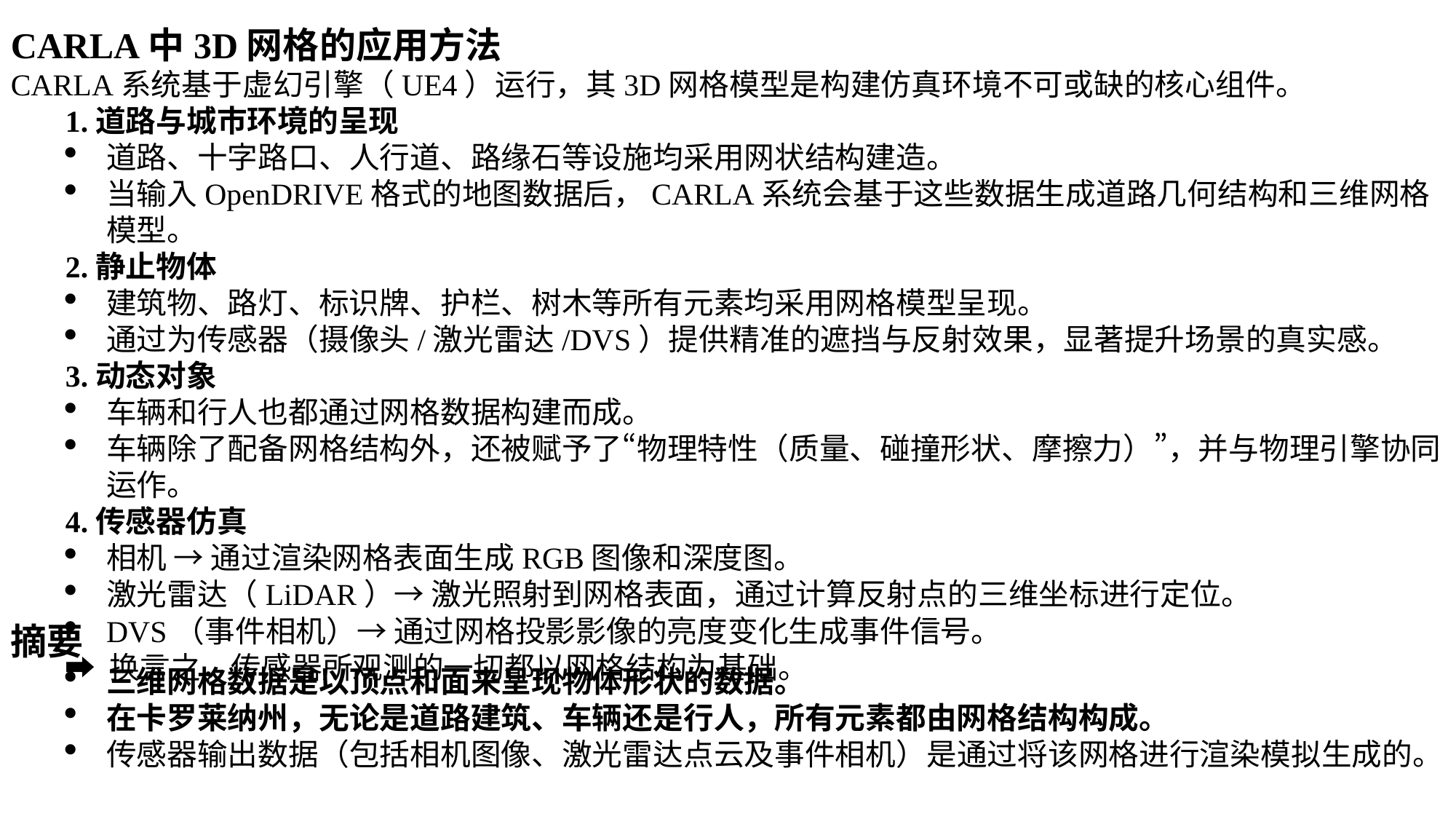

CARLA中3D网格的应用方法
CARLA系统基于虚幻引擎（UE4）运行，其3D网格模型是构建仿真环境不可或缺的核心组件。
1.道路与城市环境的呈现
道路、十字路口、人行道、路缘石等设施均采用网状结构建造。
当输入OpenDRIVE格式的地图数据后，CARLA系统会基于这些数据生成道路几何结构和三维网格模型。
2.静止物体
建筑物、路灯、标识牌、护栏、树木等所有元素均采用网格模型呈现。
通过为传感器（摄像头/激光雷达/DVS）提供精准的遮挡与反射效果，显著提升场景的真实感。
3.动态对象
车辆和行人也都通过网格数据构建而成。
车辆除了配备网格结构外，还被赋予了“物理特性（质量、碰撞形状、摩擦力）”，并与物理引擎协同运作。
4.传感器仿真
相机 → 通过渲染网格表面生成RGB图像和深度图。
激光雷达（LiDAR）→ 激光照射到网格表面，通过计算反射点的三维坐标进行定位。
DVS（事件相机）→ 通过网格投影影像的亮度变化生成事件信号。
➡ 换言之，传感器所观测的一切都以网格结构为基础。
摘要
三维网格数据是以顶点和面来呈现物体形状的数据。
在卡罗莱纳州，无论是道路建筑、车辆还是行人，所有元素都由网格结构构成。
传感器输出数据（包括相机图像、激光雷达点云及事件相机）是通过将该网格进行渲染模拟生成的。